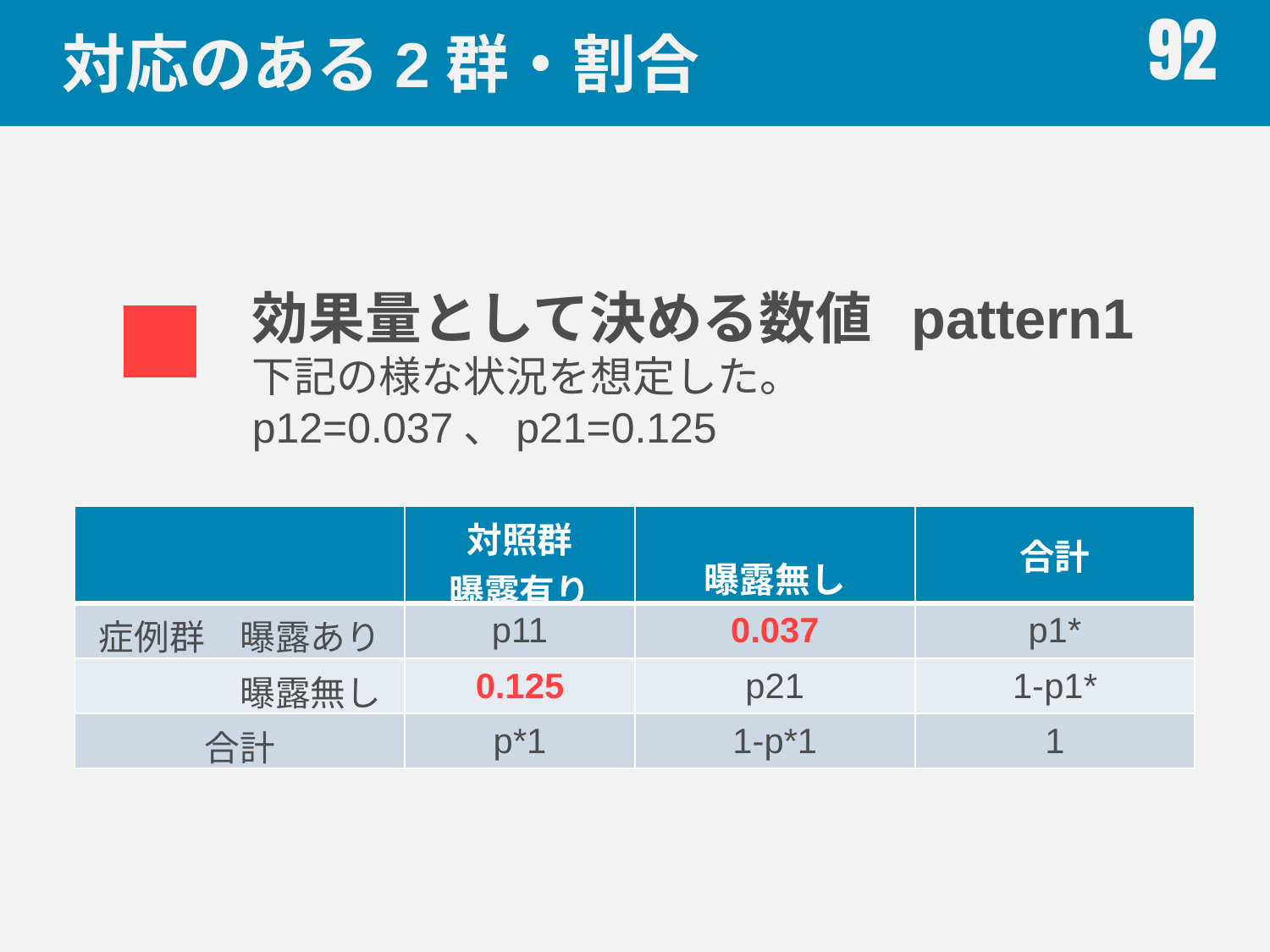

# 対応のある2群・割合
 92
効果量として決める数値  pattern1
下記の様な状況を想定した。
p12=0.037、p21=0.125

|  | 対照群 曝露有り | 曝露無し | 合計 |
| --- | --- | --- | --- |
| 症例群　曝露あり | p11 | 0.037 | p1\* |
| 曝露無し | 0.125 | p21 | 1-p1\* |
| 合計 | p\*1 | 1-p\*1 | 1 |